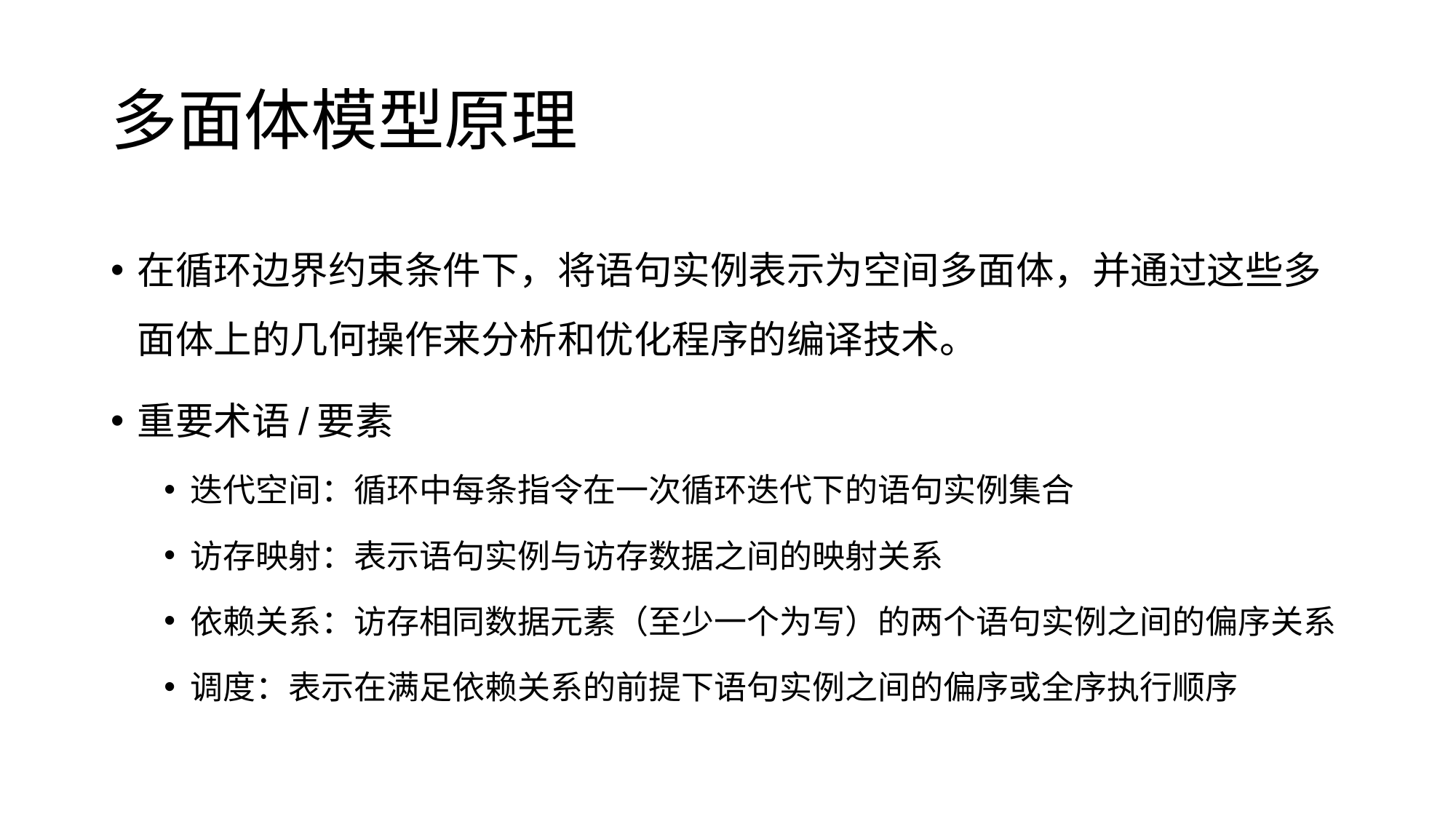

# 多面体模型原理
在循环边界约束条件下，将语句实例表示为空间多面体，并通过这些多面体上的几何操作来分析和优化程序的编译技术。
重要术语/要素
迭代空间：循环中每条指令在一次循环迭代下的语句实例集合
访存映射：表示语句实例与访存数据之间的映射关系
依赖关系：访存相同数据元素（至少一个为写）的两个语句实例之间的偏序关系
调度：表示在满足依赖关系的前提下语句实例之间的偏序或全序执行顺序